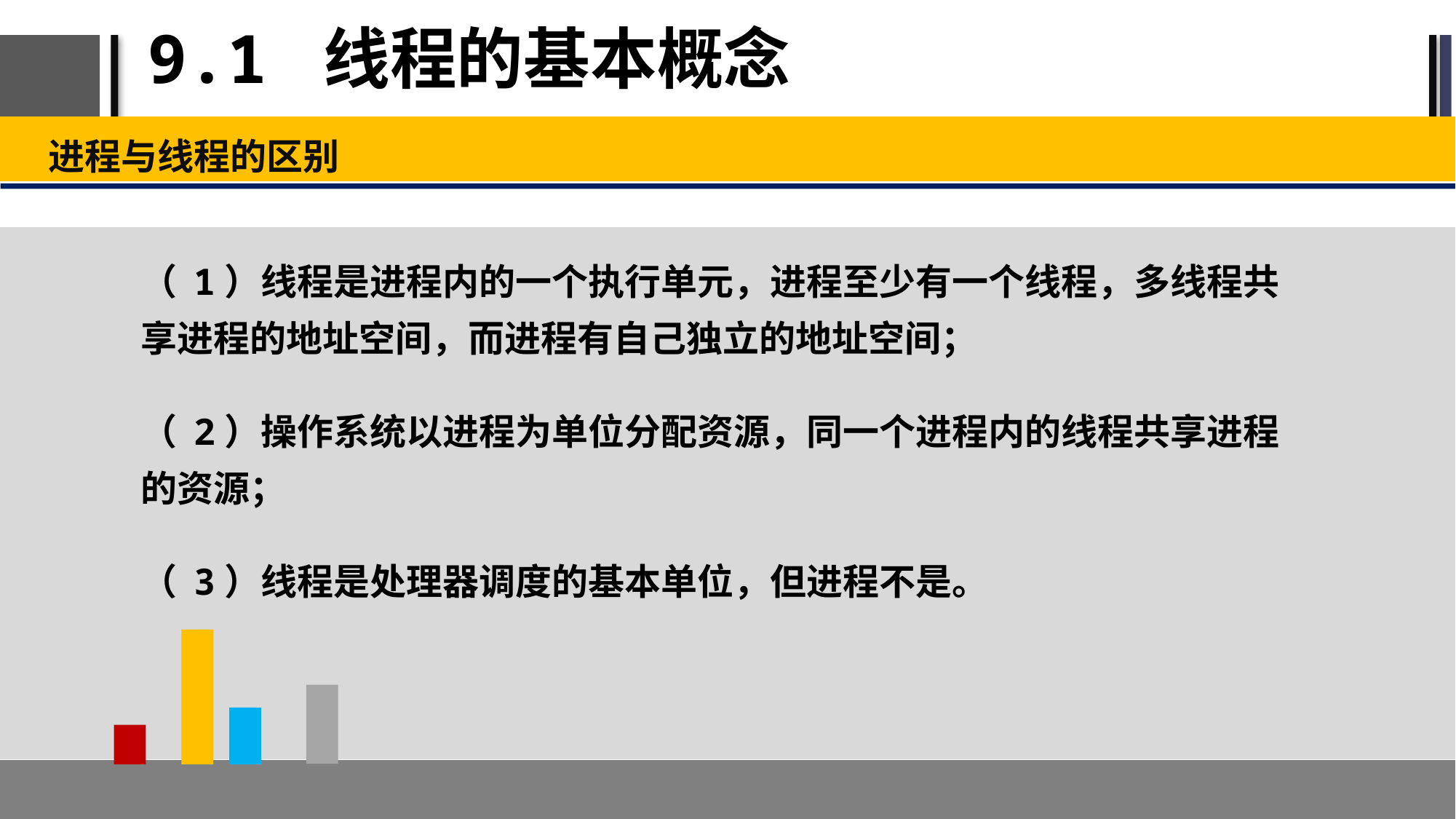

# 9.1 线程的基本概念

进程与线程的区别

（ 1）线程是进程内的一个执行单元，进程至少有一个线程，多线程共享进程的地址空间，而进程有自己独立的地址空间；
（ 2）操作系统以进程为单位分配资源，同一个进程内的线程共享进程的资源；
（ 3）线程是处理器调度的基本单位，但进程不是。